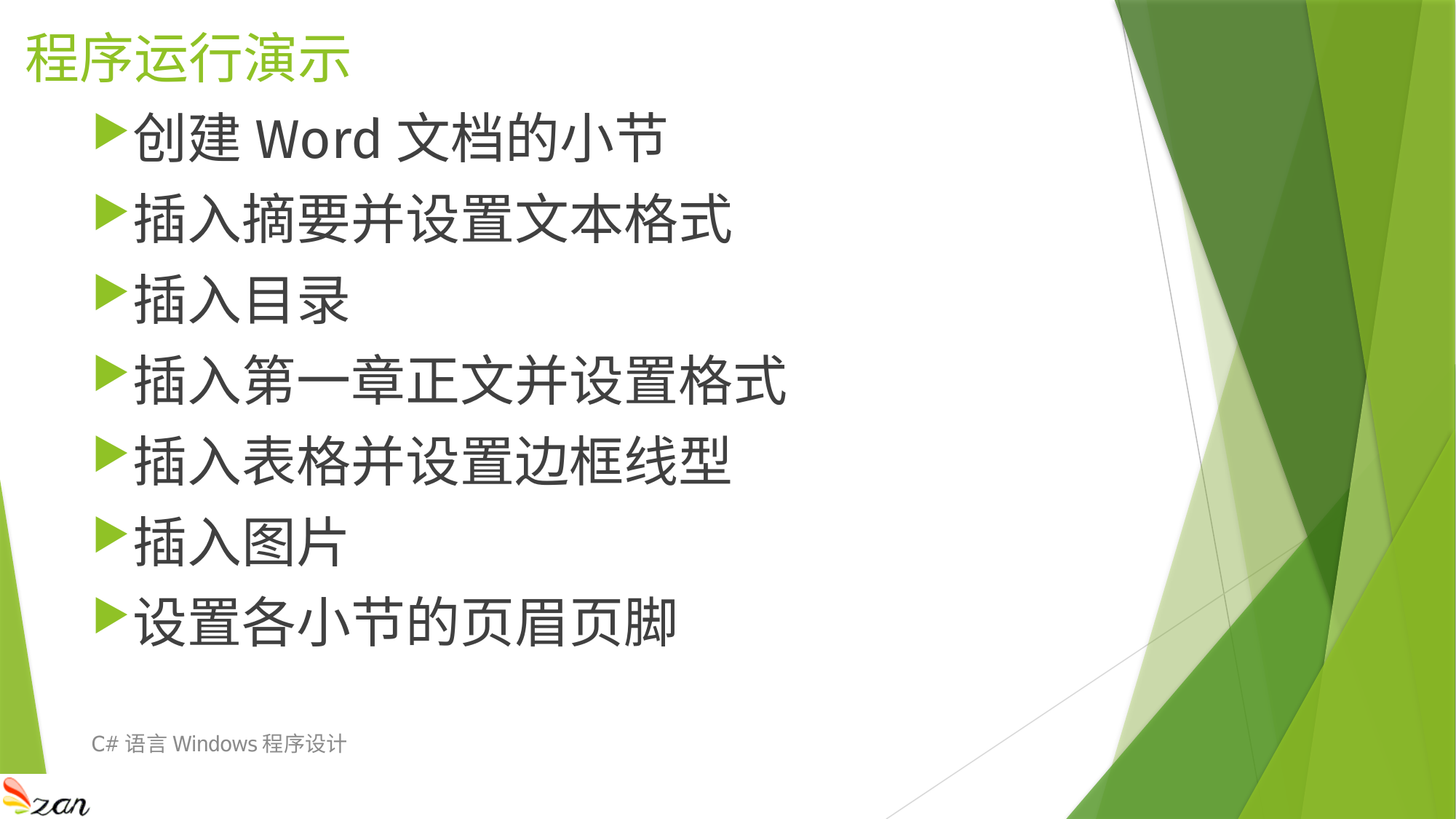

# 程序运行演示
创建Word文档的小节
插入摘要并设置文本格式
插入目录
插入第一章正文并设置格式
插入表格并设置边框线型
插入图片
设置各小节的页眉页脚
C#语言Windows程序设计